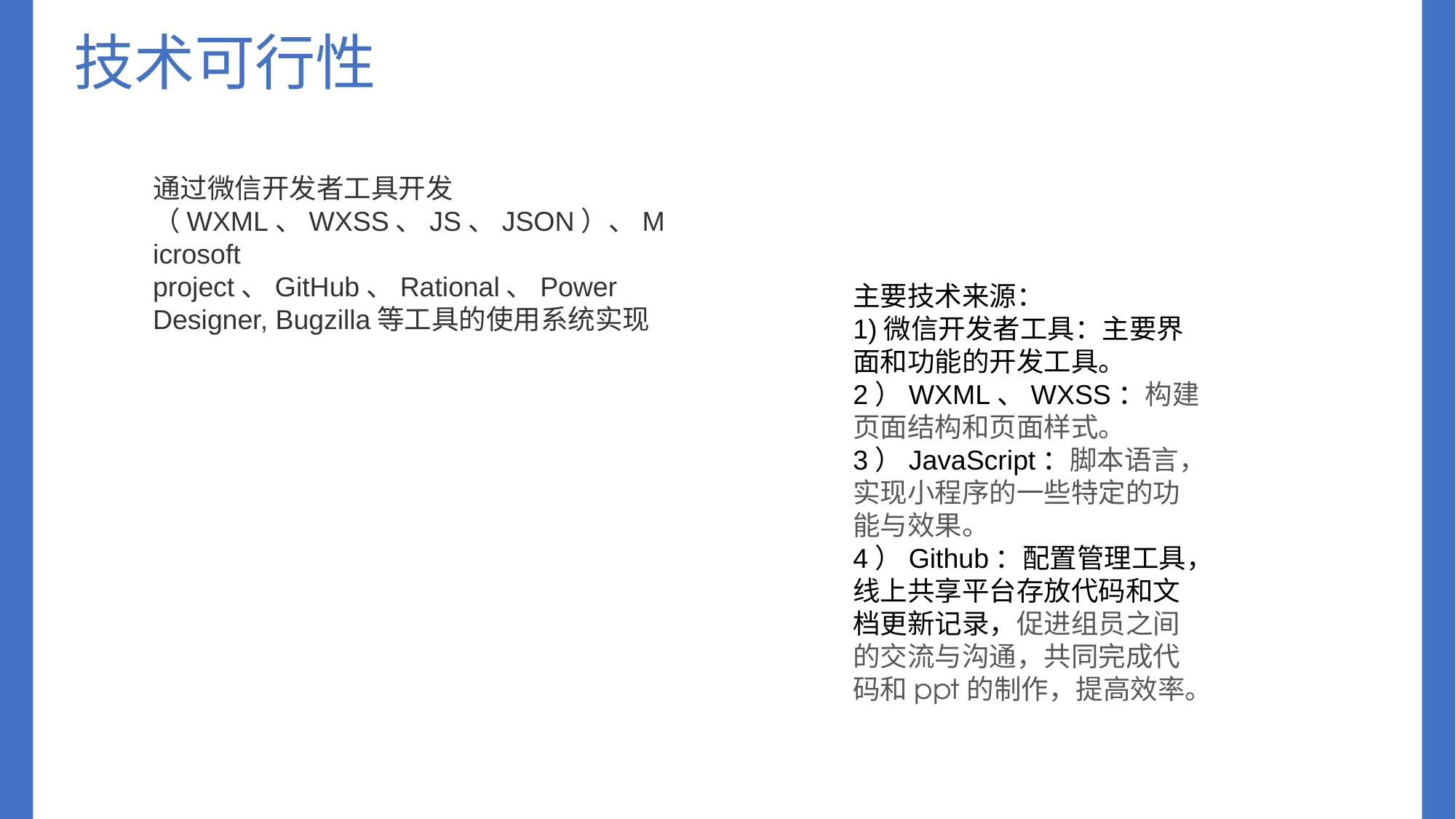

技术可行性
通过微信开发者工具开发（WXML、WXSS、JS、JSON）、Microsoft project、GitHub、Rational、Power Designer, Bugzilla等工具的使用系统实现
主要技术来源：
1)微信开发者工具：主要界面和功能的开发工具。
2）WXML、WXSS：构建页面结构和页面样式。
3）JavaScript：脚本语言，实现小程序的一些特定的功能与效果。
4）Github：配置管理工具，线上共享平台存放代码和文档更新记录，促进组员之间的交流与沟通，共同完成代码和ppt的制作，提高效率。